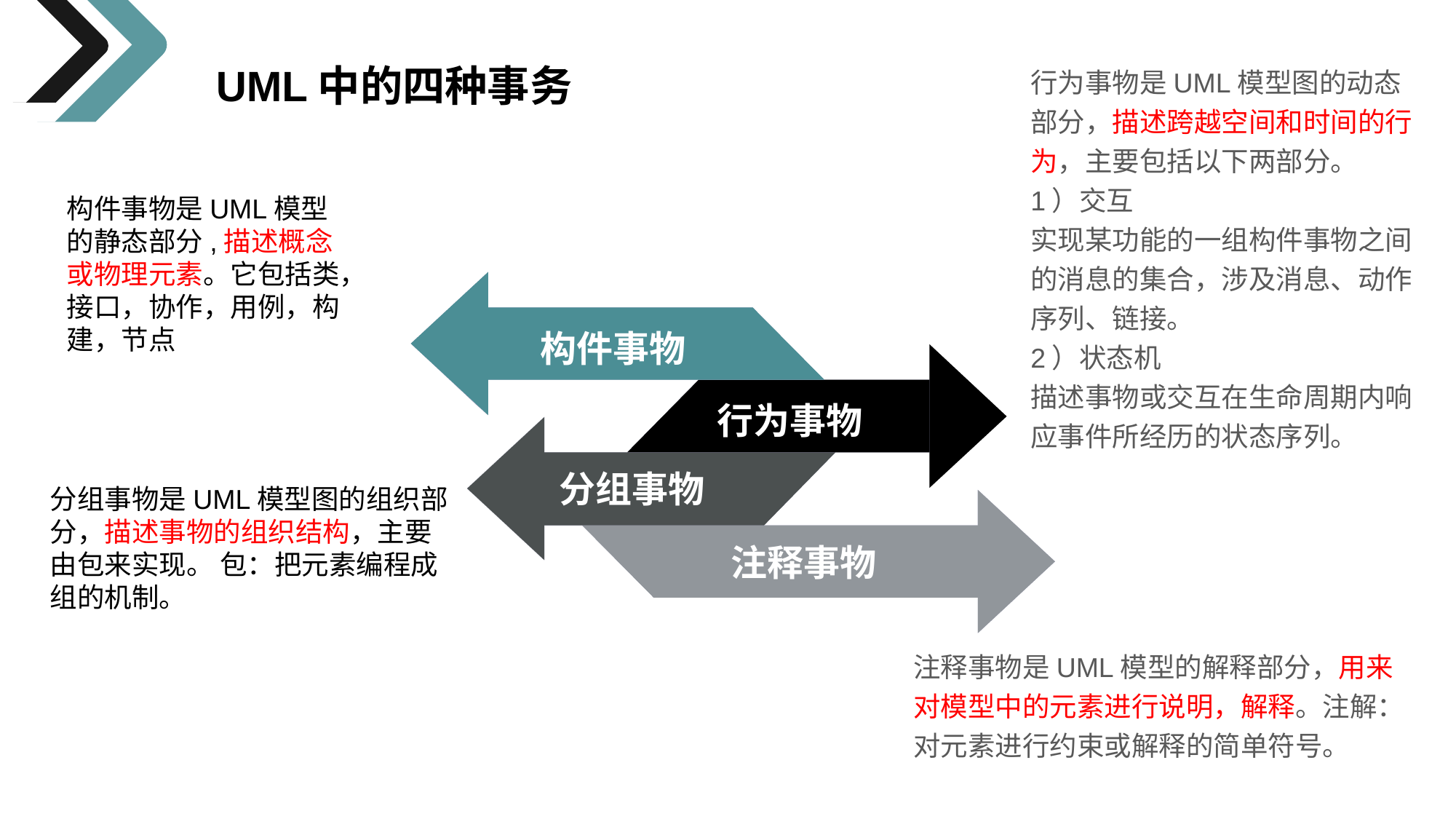

UML中的四种事务
行为事物是UML模型图的动态部分，描述跨越空间和时间的行为，主要包括以下两部分。
1）交互
实现某功能的一组构件事物之间的消息的集合，涉及消息、动作序列、链接。
2）状态机
描述事物或交互在生命周期内响应事件所经历的状态序列。
构件事物是UML模型的静态部分,描述概念或物理元素。它包括类，接口，协作，用例，构建，节点

构件事物
行为事物
分组事物
注释事物
分组事物是UML模型图的组织部分，描述事物的组织结构，主要由包来实现。 包：把元素编程成组的机制。
注释事物是UML模型的解释部分，用来对模型中的元素进行说明，解释。注解：对元素进行约束或解释的简单符号。